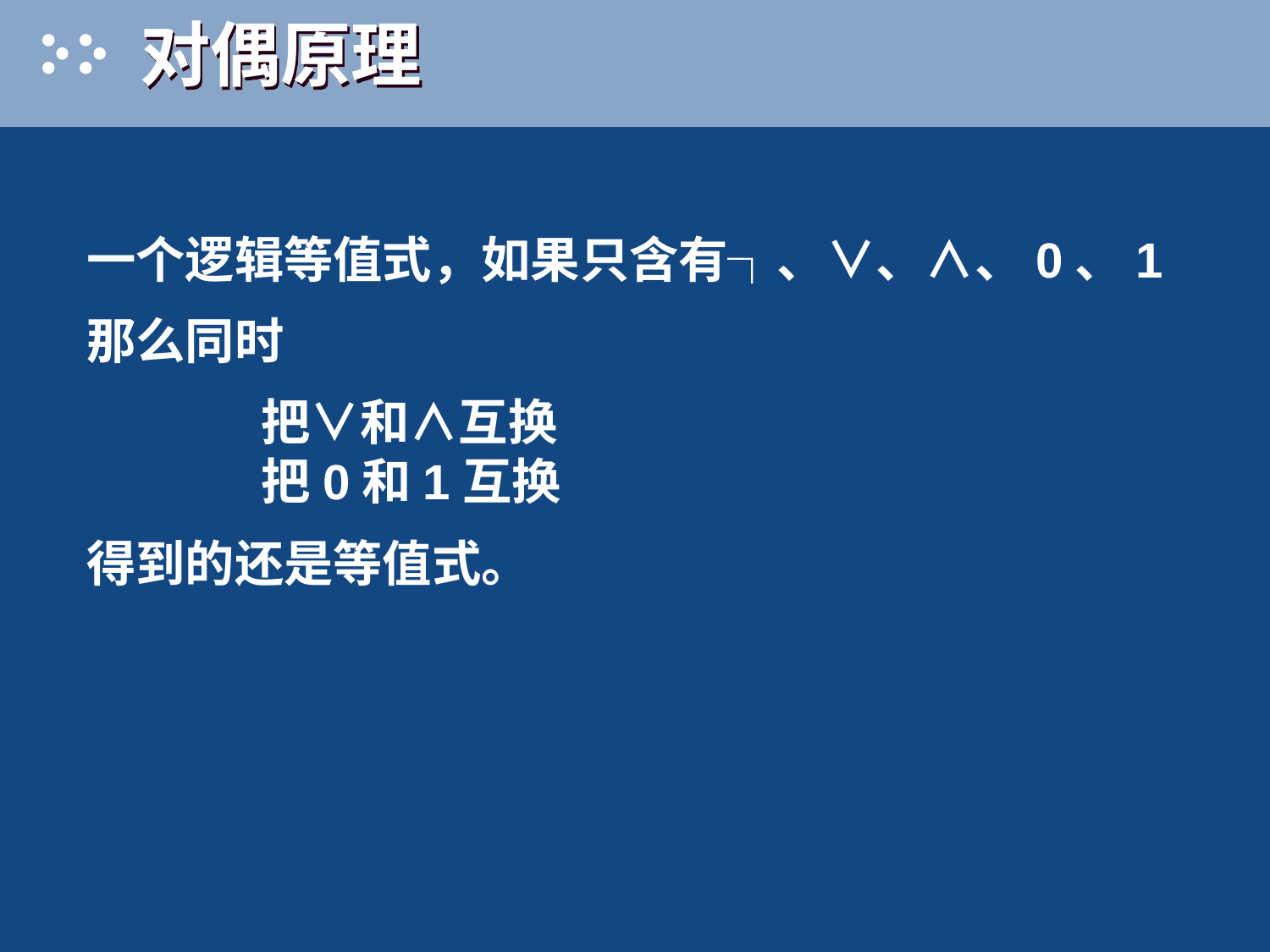

# 对偶原理
一个逻辑等值式，如果只含有┐、∨、∧、0、1
那么同时
		把∨和∧互换
	把0和1互换
得到的还是等值式。